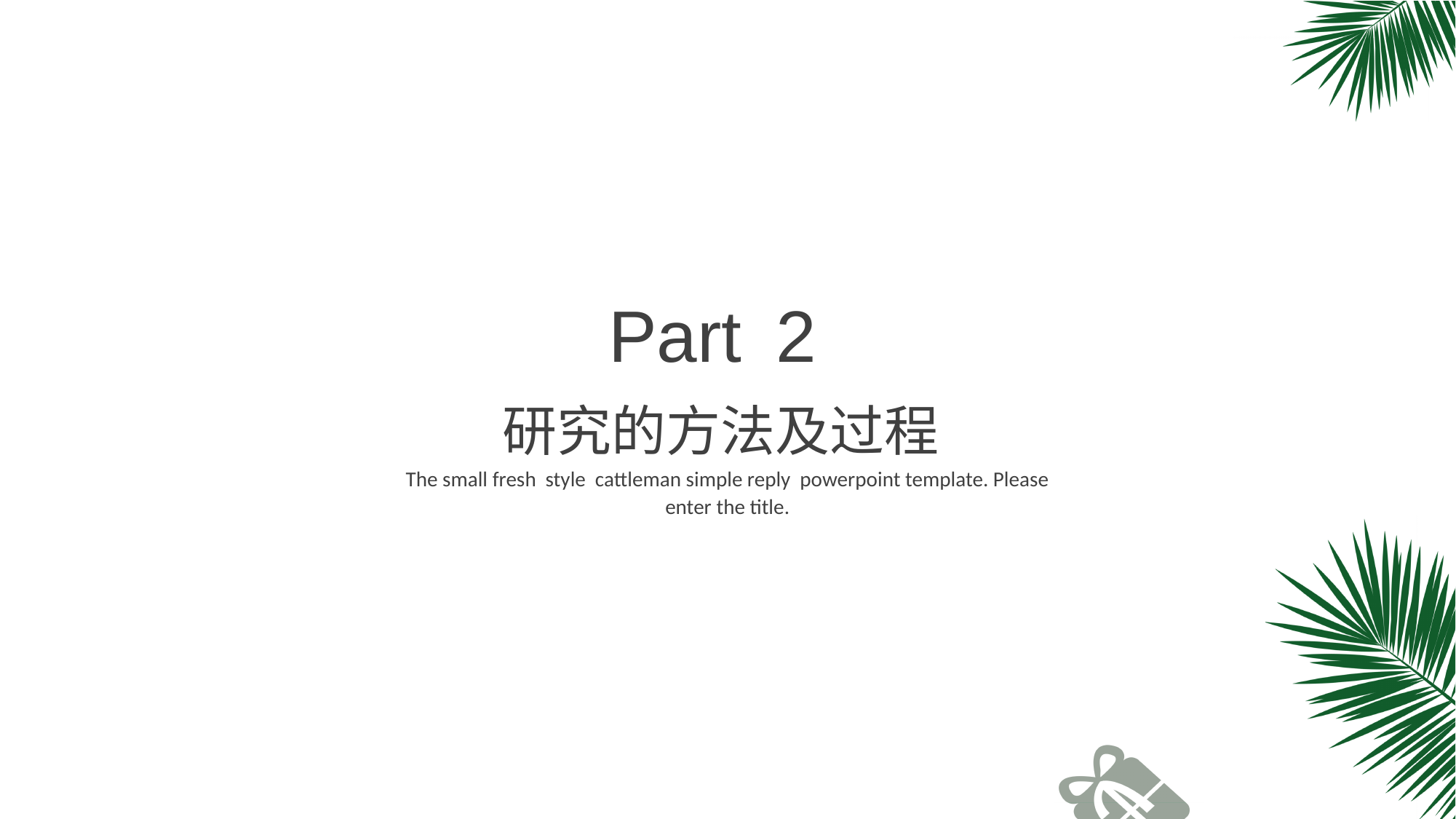

Part
2
研究的方法及过程
The small fresh  style  cattleman simple reply  powerpoint template. Please enter the title.